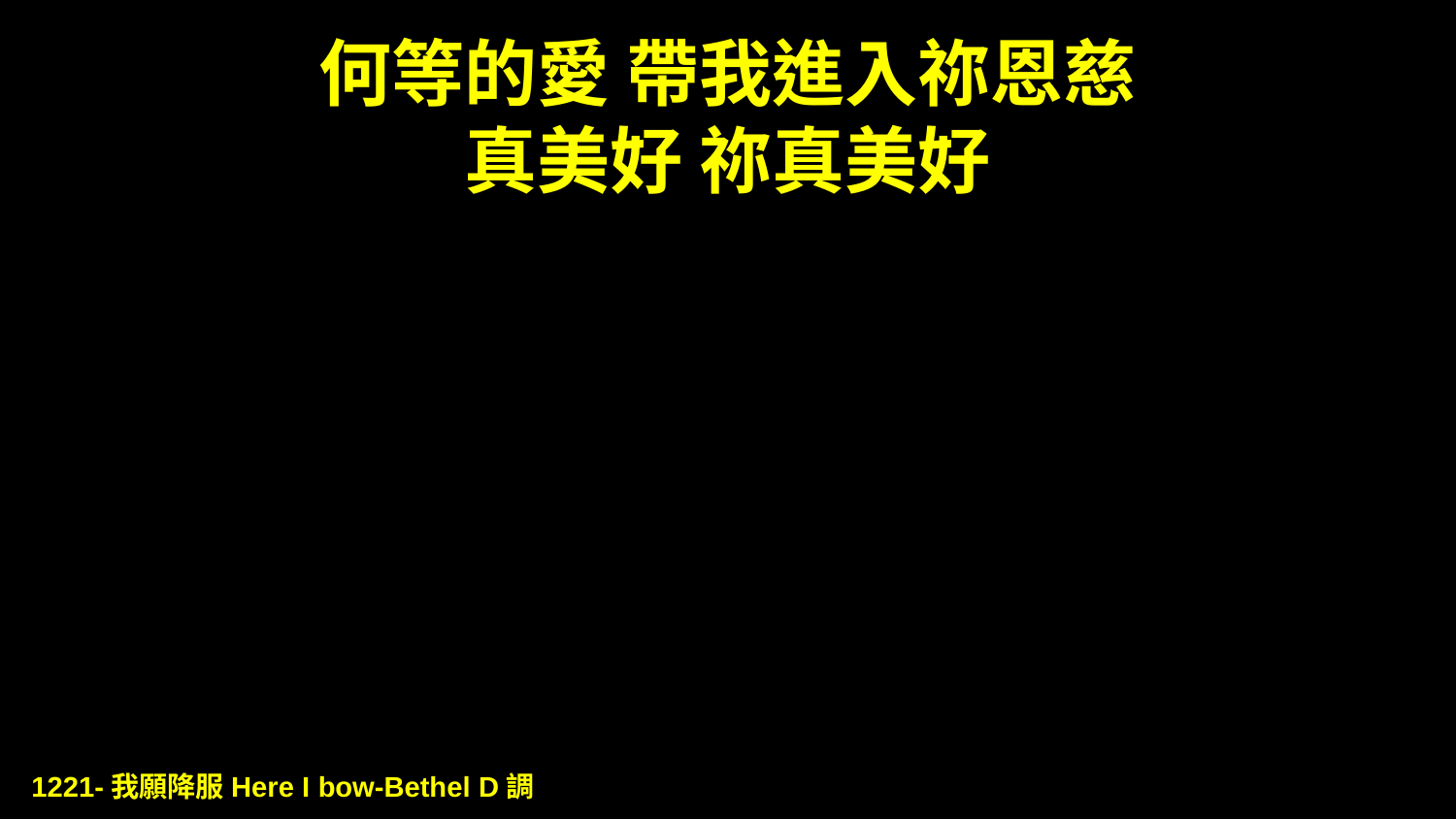

# 何等的愛 帶我進入祢恩慈 真美好 祢真美好
1221-我願降服Here I bow-Bethel D調